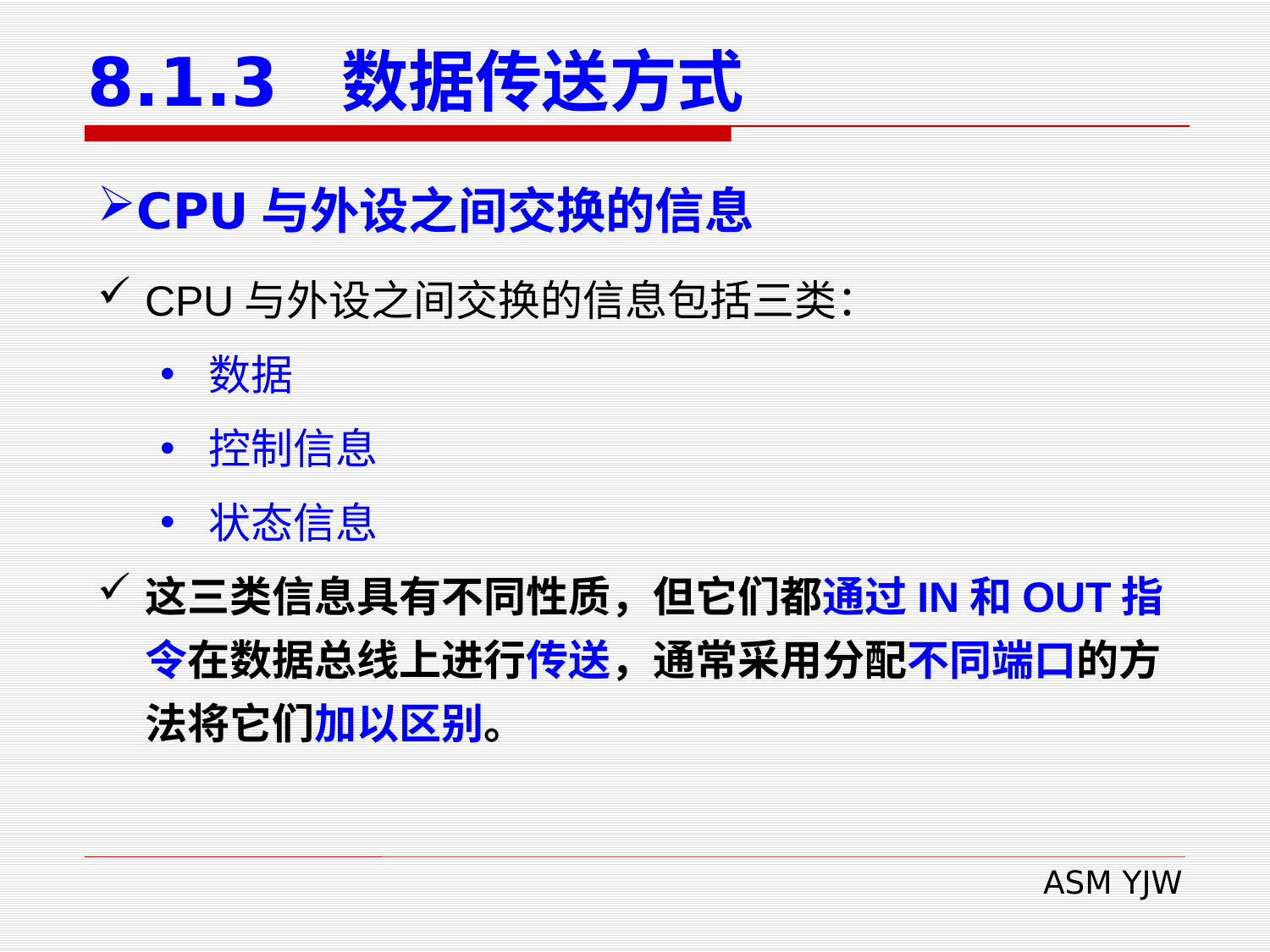

# 8.1.3  数据传送方式
CPU与外设之间交换的信息
CPU与外设之间交换的信息包括三类：
数据
控制信息
状态信息
这三类信息具有不同性质，但它们都通过IN和OUT指令在数据总线上进行传送，通常采用分配不同端口的方法将它们加以区别。